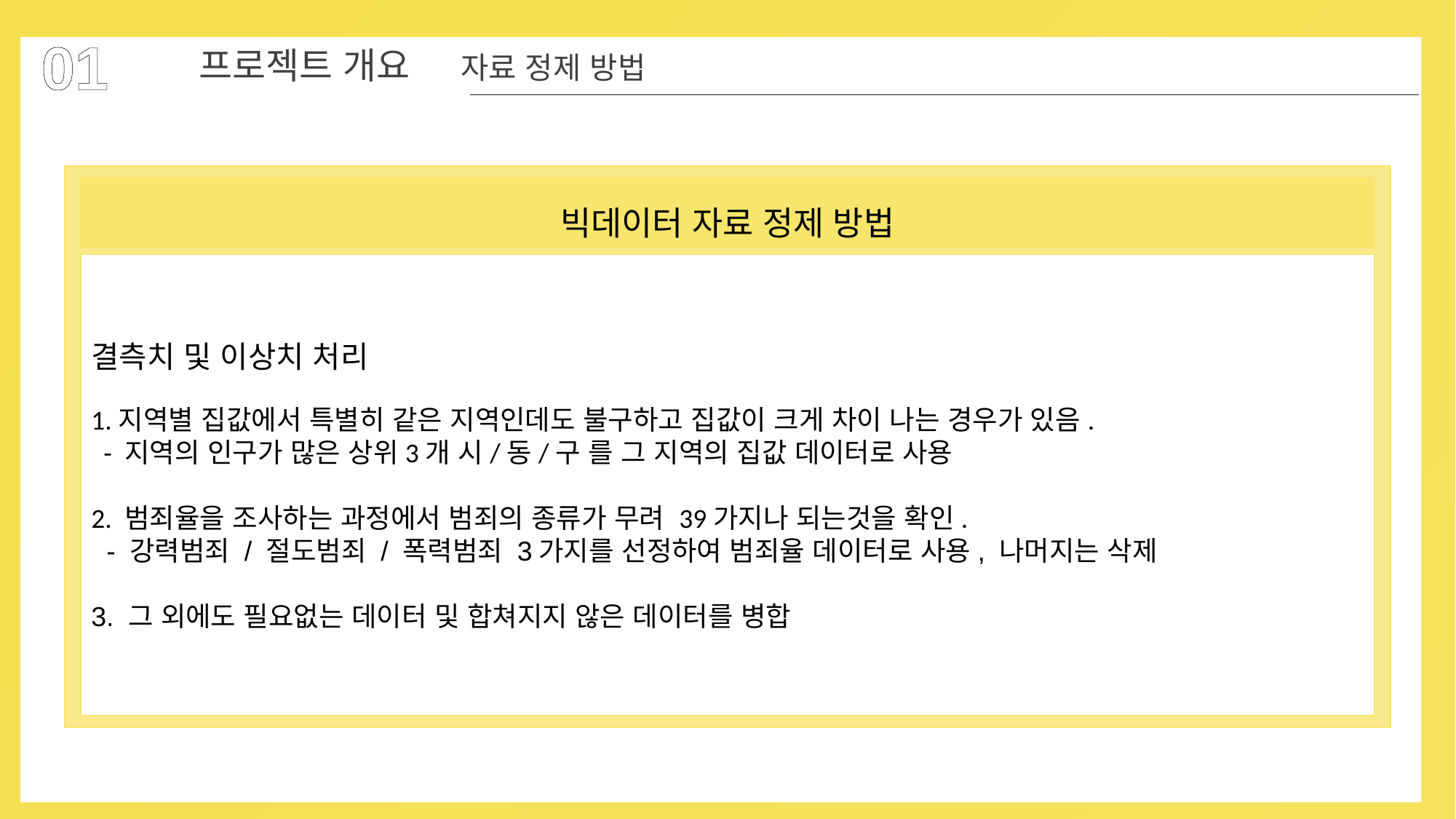

01

프로젝트 개요     자료 정제 방법

빅데이터 자료 정제 방법
결측치 및 이상치 처리

1.지역별 집값에서 특별히 같은 지역인데도 불구하고 집값이 크게 차이 나는 경우가 있음.
  - 지역의 인구가 많은 상위3개 시/동/구 를 그 지역의 집값 데이터로 사용

2. 범죄율을 조사하는 과정에서 범죄의 종류가 무려 39가지나 되는것을 확인.
  - 강력범죄 / 절도범죄 / 폭력범죄 3가지를 선정하여 범죄율 데이터로 사용, 나머지는 삭제

3. 그 외에도 필요없는 데이터 및 합쳐지지 않은 데이터를 병합